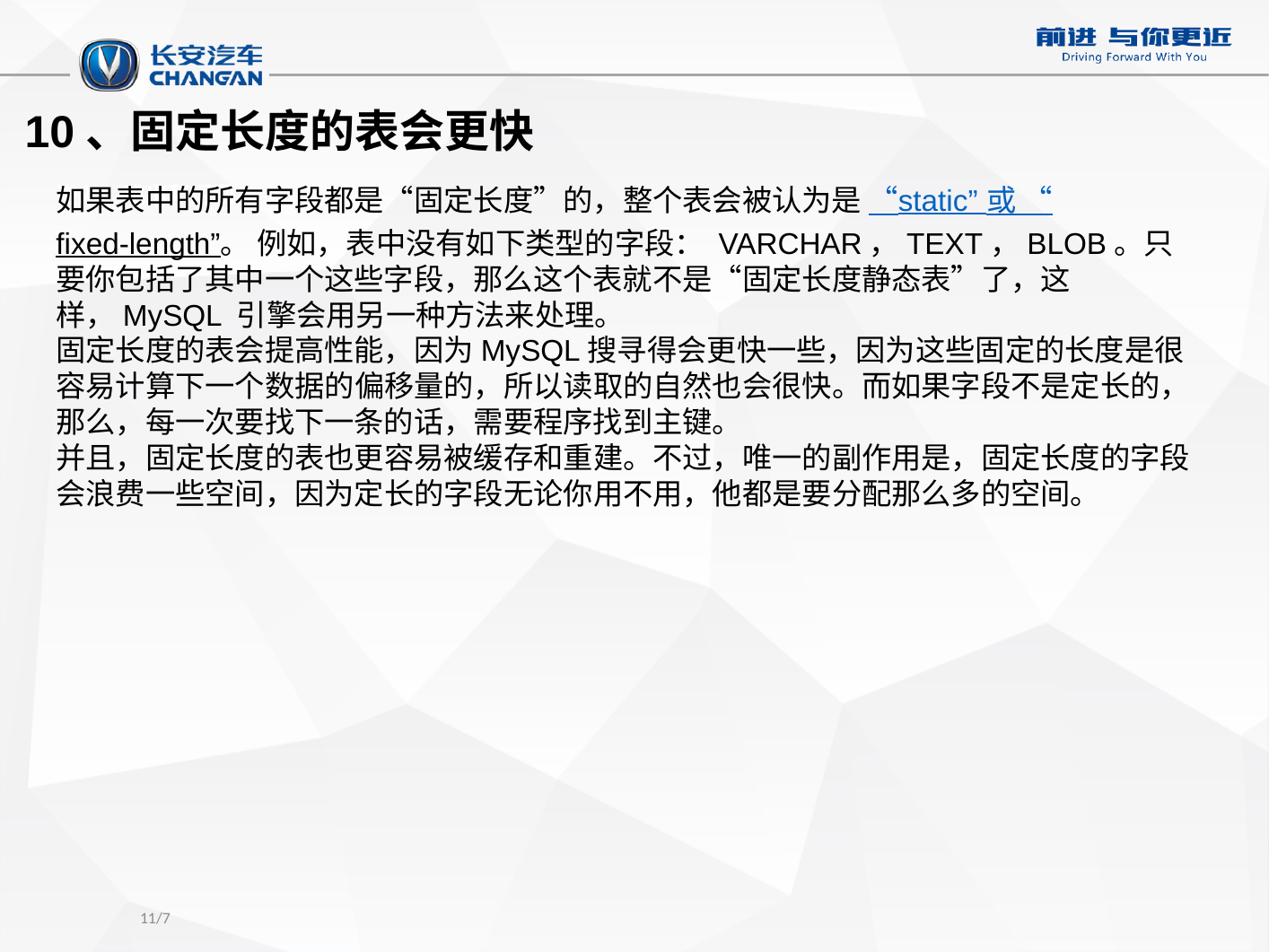

10、固定长度的表会更快
进入、跳出和返回
如果表中的所有字段都是“固定长度”的，整个表会被认为是 “static” 或 “fixed-length”。 例如，表中没有如下类型的字段： VARCHAR，TEXT，BLOB。只要你包括了其中一个这些字段，那么这个表就不是“固定长度静态表”了，这样，MySQL 引擎会用另一种方法来处理。
固定长度的表会提高性能，因为MySQL搜寻得会更快一些，因为这些固定的长度是很容易计算下一个数据的偏移量的，所以读取的自然也会很快。而如果字段不是定长的，那么，每一次要找下一条的话，需要程序找到主键。
并且，固定长度的表也更容易被缓存和重建。不过，唯一的副作用是，固定长度的字段会浪费一些空间，因为定长的字段无论你用不用，他都是要分配那么多的空间。
11/7